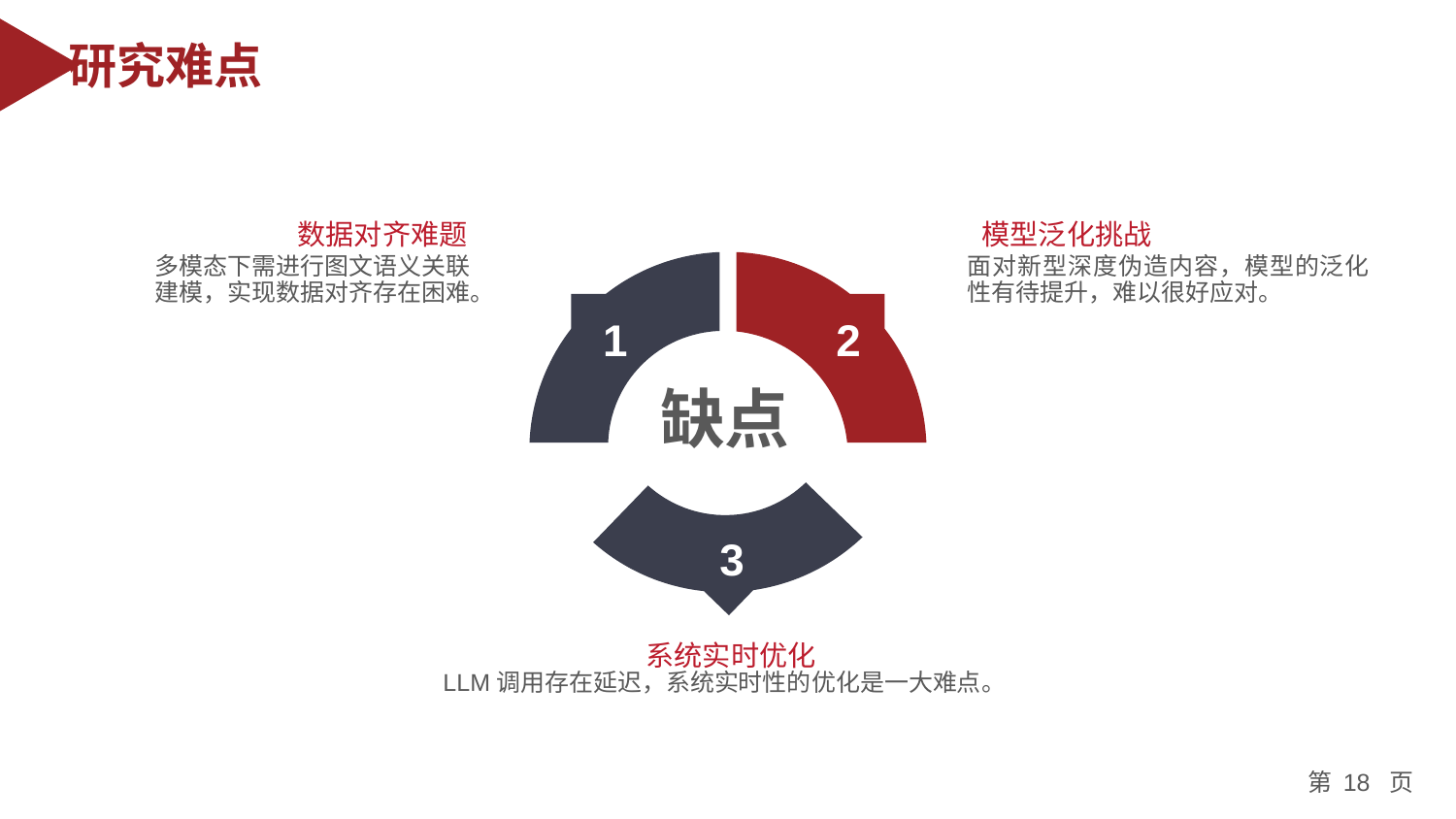

研究难点
数据对齐难题
模型泛化挑战

1
2

3
面对新型深度伪造内容，模型的泛化性有待提升，难以很好应对。
多模态下需进行图文语义关联建模，实现数据对齐存在困难。
缺点
系统实时优化
LLM调用存在延迟，系统实时性的优化是一大难点。